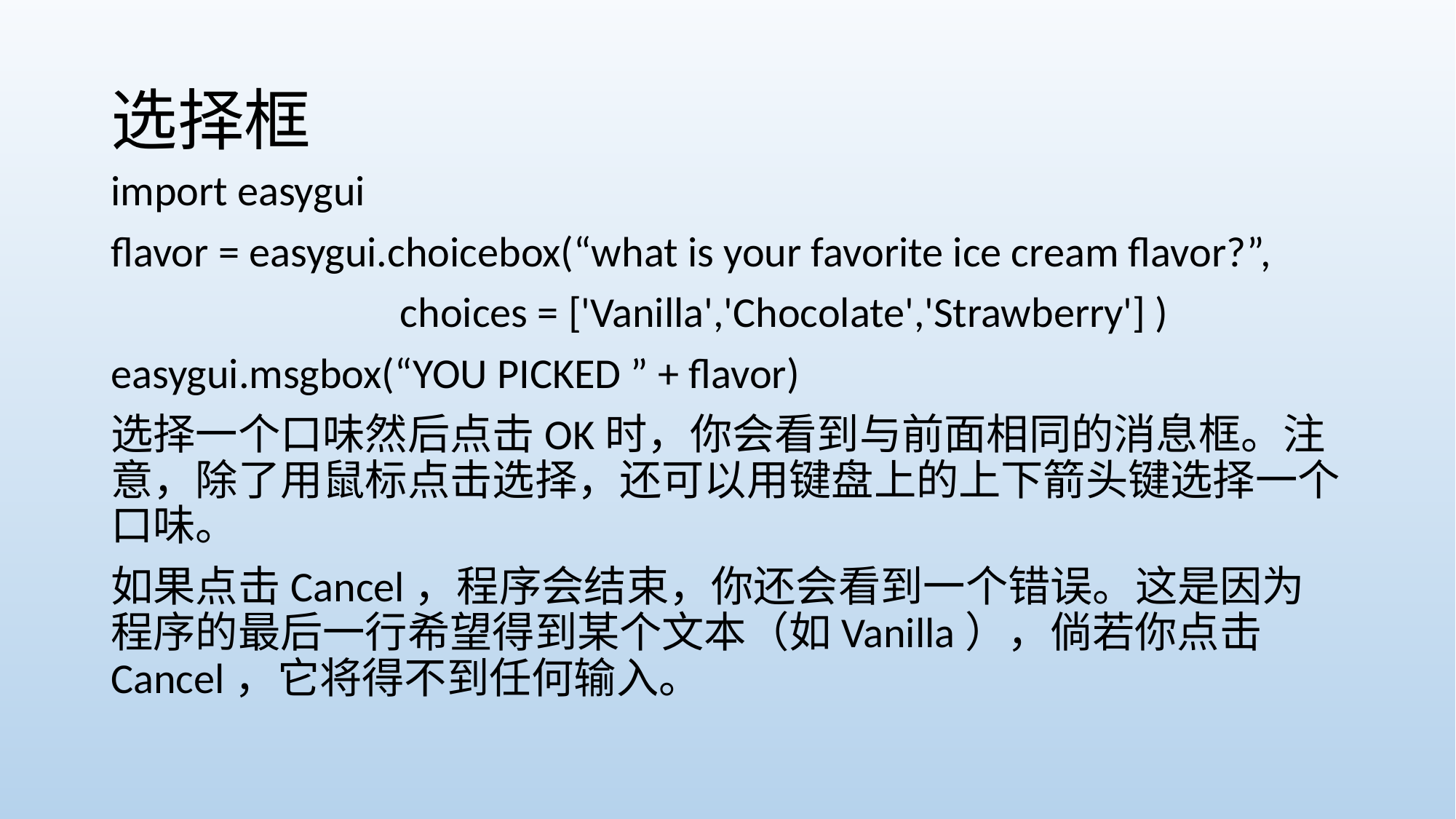

# 选择框
import easygui
flavor = easygui.choicebox(“what is your favorite ice cream flavor?”,
                              choices = ['Vanilla','Chocolate','Strawberry'] )
easygui.msgbox(“YOU PICKED ” + flavor)
选择一个口味然后点击OK时，你会看到与前面相同的消息框。注意，除了用鼠标点击选择，还可以用键盘上的上下箭头键选择一个口味。
如果点击Cancel，程序会结束，你还会看到一个错误。这是因为程序的最后一行希望得到某个文本（如Vanilla），倘若你点击Cancel，它将得不到任何输入。